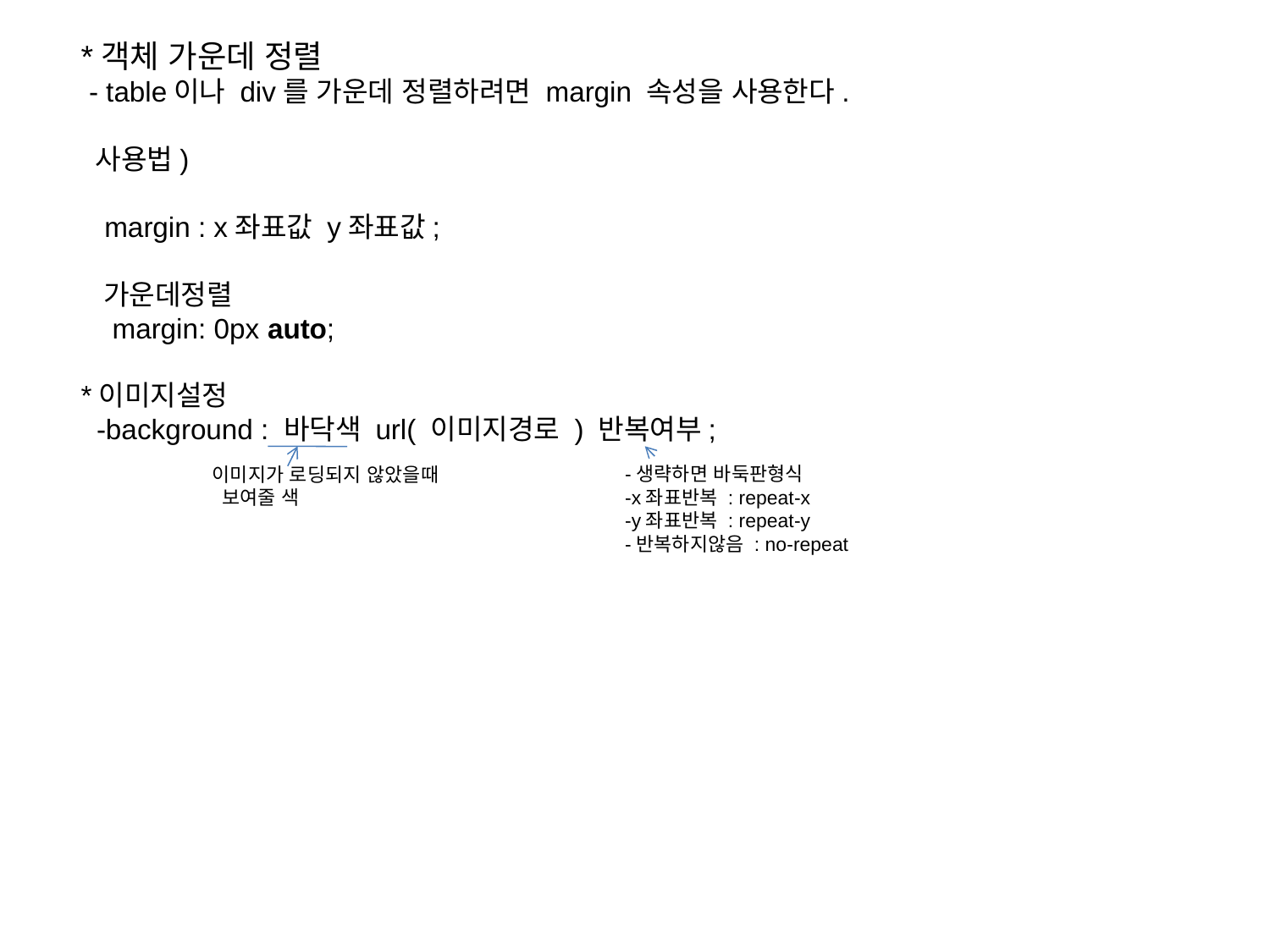

*객체 가운데 정렬
 - table이나 div를 가운데 정렬하려면 margin 속성을 사용한다.

 사용법)

   margin : x좌표값 y좌표값;

  가운데정렬
    margin: 0px auto;

*이미지설정
  -background : 바닥색 url( 이미지경로 ) 반복여부;
-생략하면 바둑판형식
-x좌표반복 : repeat-x
-y좌표반복 : repeat-y
-반복하지않음 : no-repeat
이미지가 로딩되지 않았을때
 보여줄 색